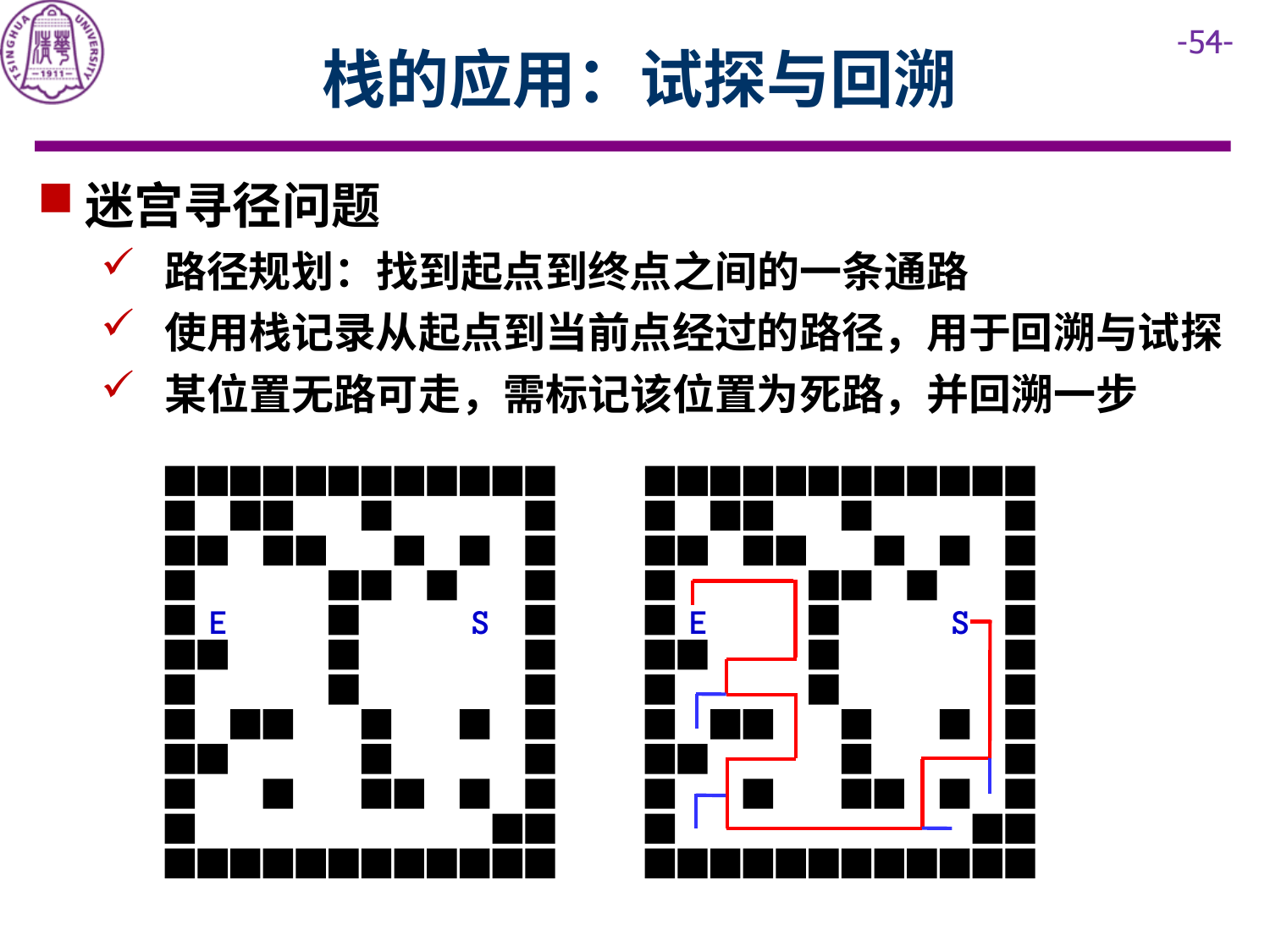

栈的应用：试探与回溯
迷宫寻径问题
路径规划：找到起点到终点之间的一条通路
使用栈记录从起点到当前点经过的路径，用于回溯与试探
某位置无路可走，需标记该位置为死路，并回溯一步

E

S

E

S